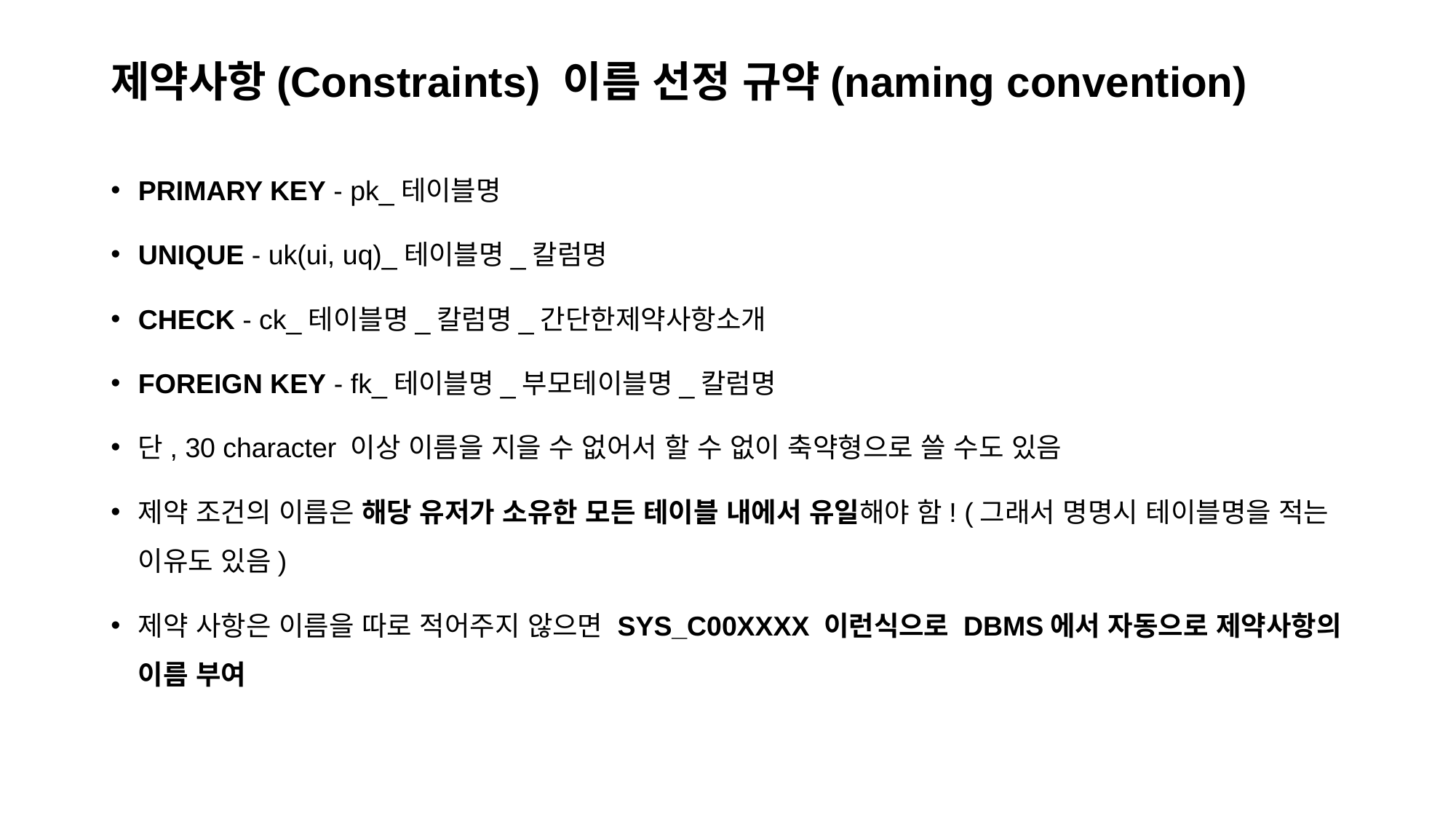

# 제약사항(Constraints) 이름 선정 규약(naming convention)
PRIMARY KEY - pk_테이블명
UNIQUE - uk(ui, uq)_테이블명_칼럼명
CHECK - ck_테이블명_칼럼명_간단한제약사항소개
FOREIGN KEY - fk_테이블명_부모테이블명_칼럼명
단, 30 character 이상 이름을 지을 수 없어서 할 수 없이 축약형으로 쓸 수도 있음
제약 조건의 이름은 해당 유저가 소유한 모든 테이블 내에서 유일해야 함! (그래서 명명시 테이블명을 적는 이유도 있음)
제약 사항은 이름을 따로 적어주지 않으면 SYS_C00XXXX 이런식으로 DBMS에서 자동으로 제약사항의 이름 부여